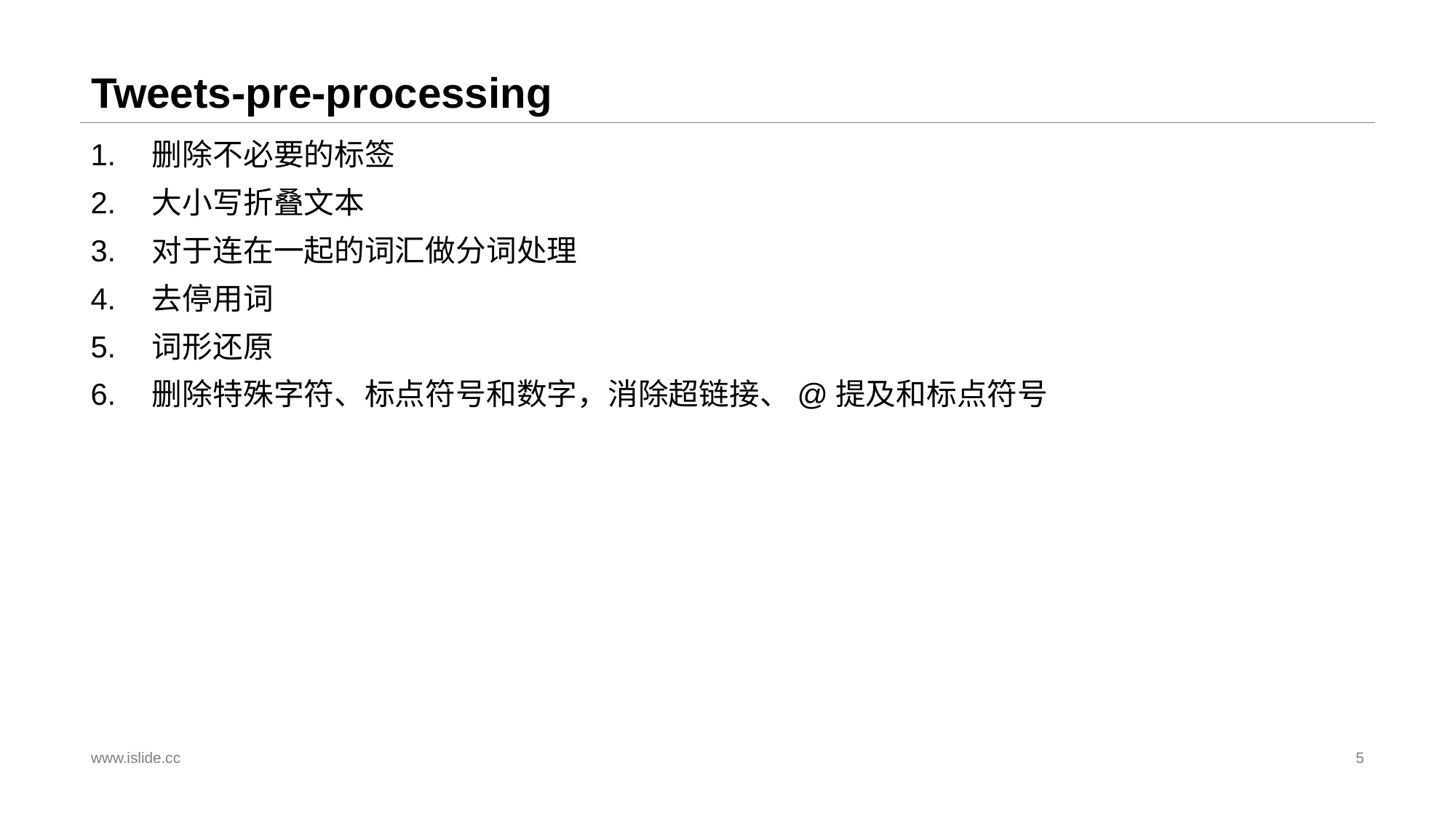

# Tweets-pre-processing
删除不必要的标签
大小写折叠文本
对于连在一起的词汇做分词处理
去停用词
词形还原
删除特殊字符、标点符号和数字，消除超链接、@提及和标点符号
www.islide.cc
5